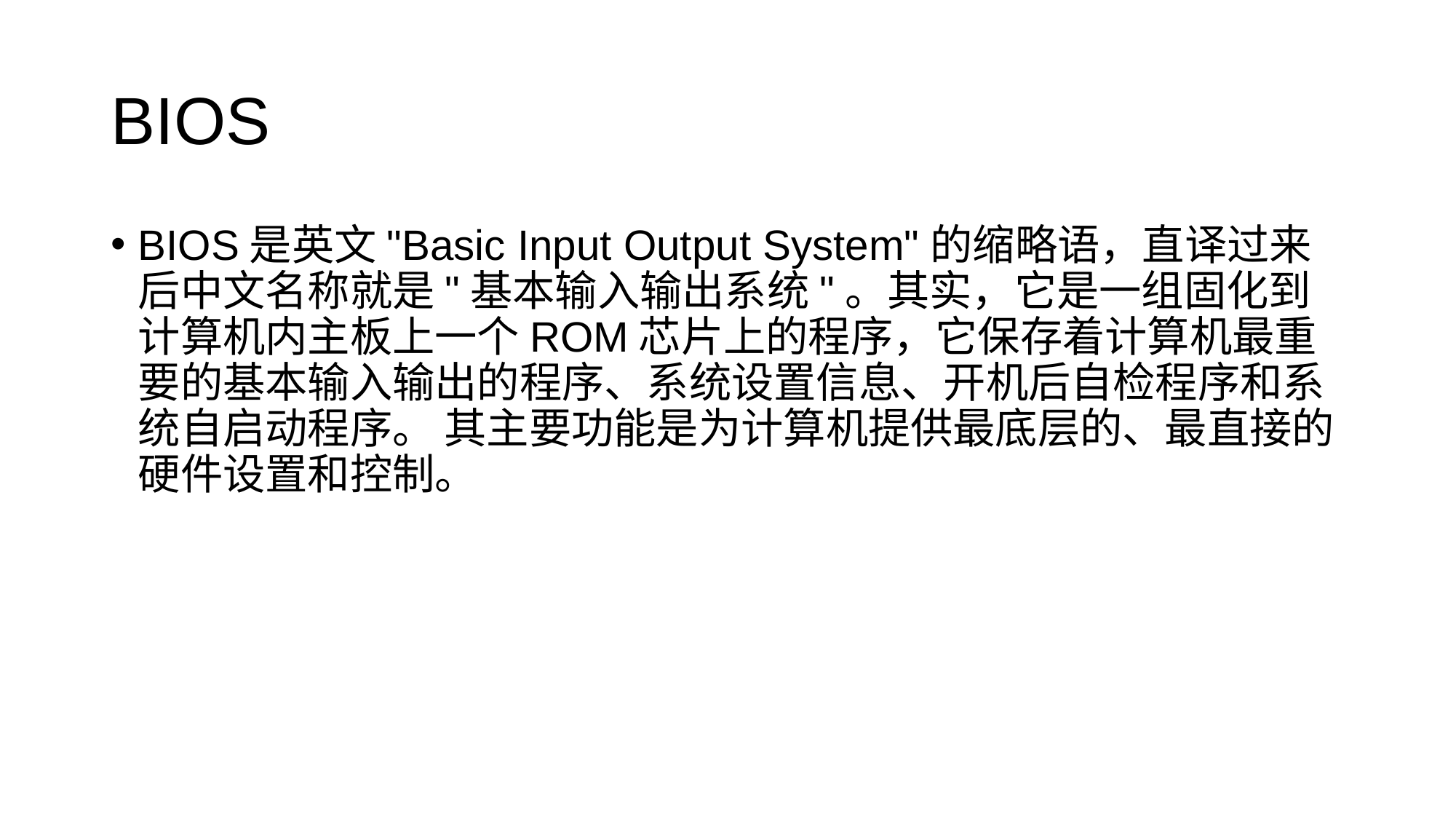

# BIOS
BIOS是英文"Basic Input Output System"的缩略语，直译过来后中文名称就是"基本输入输出系统"。其实，它是一组固化到计算机内主板上一个ROM芯片上的程序，它保存着计算机最重要的基本输入输出的程序、系统设置信息、开机后自检程序和系统自启动程序。 其主要功能是为计算机提供最底层的、最直接的硬件设置和控制。